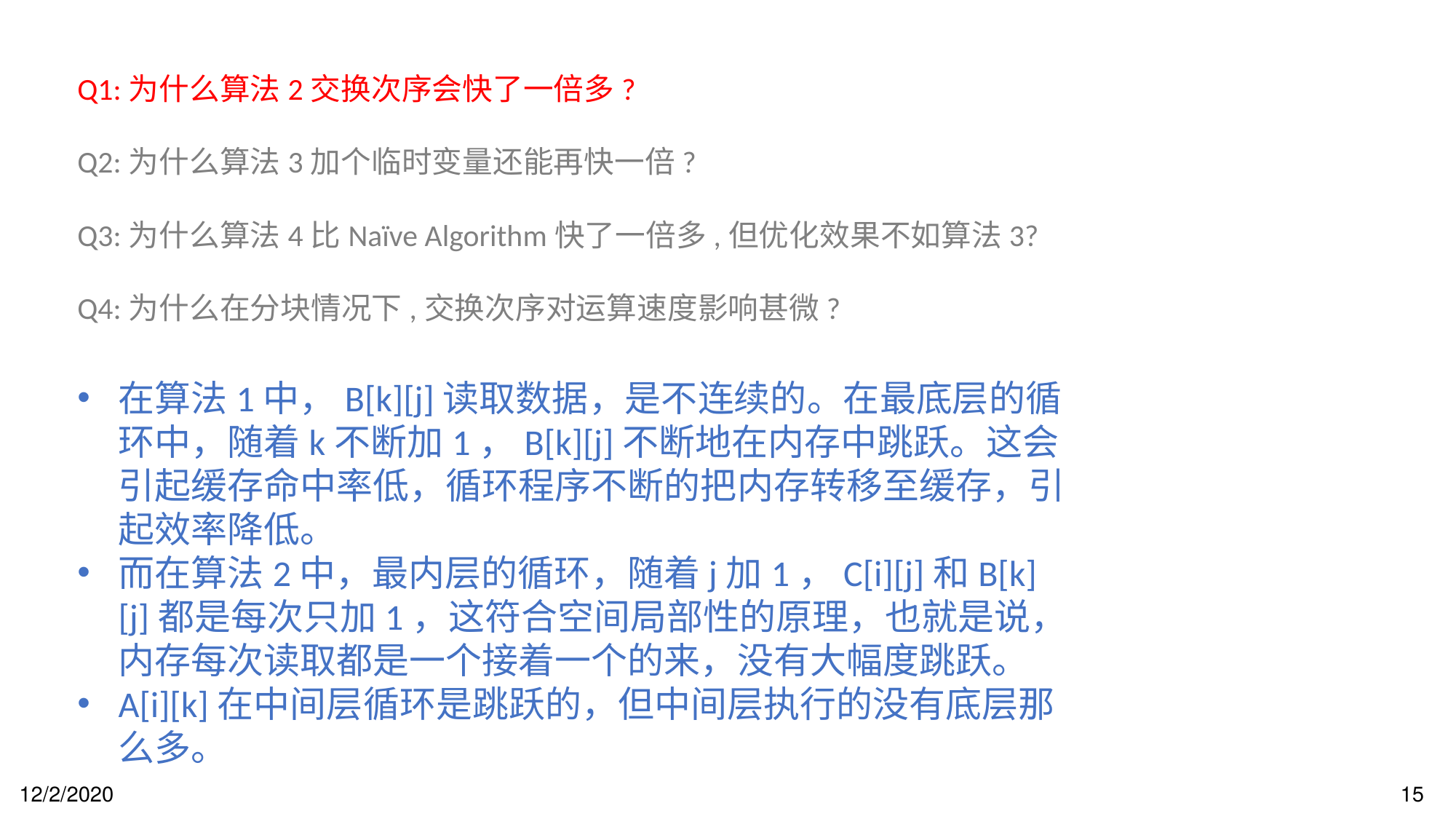

Q1:为什么算法2交换次序会快了一倍多?

Q2:为什么算法3加个临时变量还能再快一倍?

Q3:为什么算法4比Naïve Algorithm快了一倍多,但优化效果不如算法3?

Q4:为什么在分块情况下,交换次序对运算速度影响甚微?

在算法1中，B[k][j]读取数据，是不连续的。在最底层的循环中，随着k不断加1，B[k][j]不断地在内存中跳跃。这会引起缓存命中率低，循环程序不断的把内存转移至缓存，引起效率降低。
而在算法2中，最内层的循环，随着j加1，C[i][j]和B[k][j]都是每次只加1，这符合空间局部性的原理，也就是说，内存每次读取都是一个接着一个的来，没有大幅度跳跃。
A[i][k]在中间层循环是跳跃的，但中间层执行的没有底层那么多。
12/2/2020
15